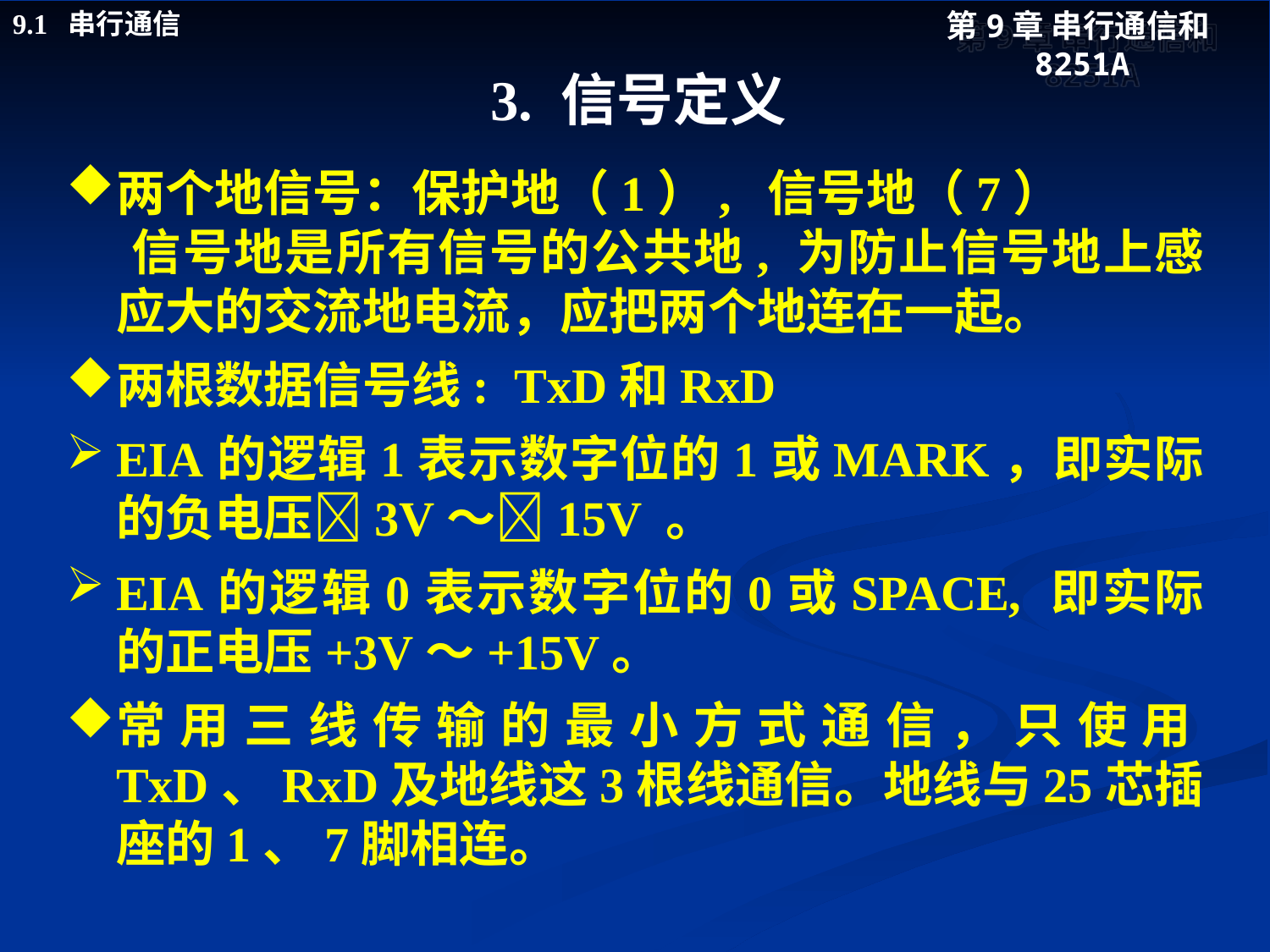

# 3. 信号定义
两个地信号：保护地（1）,  信号地（7）
    信号地是所有信号的公共地, 为防止信号地上感应大的交流地电流，应把两个地连在一起。
两根数据信号线:  TxD和RxD
EIA的逻辑1表示数字位的1或MARK，即实际的负电压−3V～−15V 。
EIA的逻辑0表示数字位的0或SPACE, 即实际的正电压+3V～+15V。
常用三线传输的最小方式通信，只使用TxD、RxD及地线这3根线通信。地线与25芯插座的1、7脚相连。